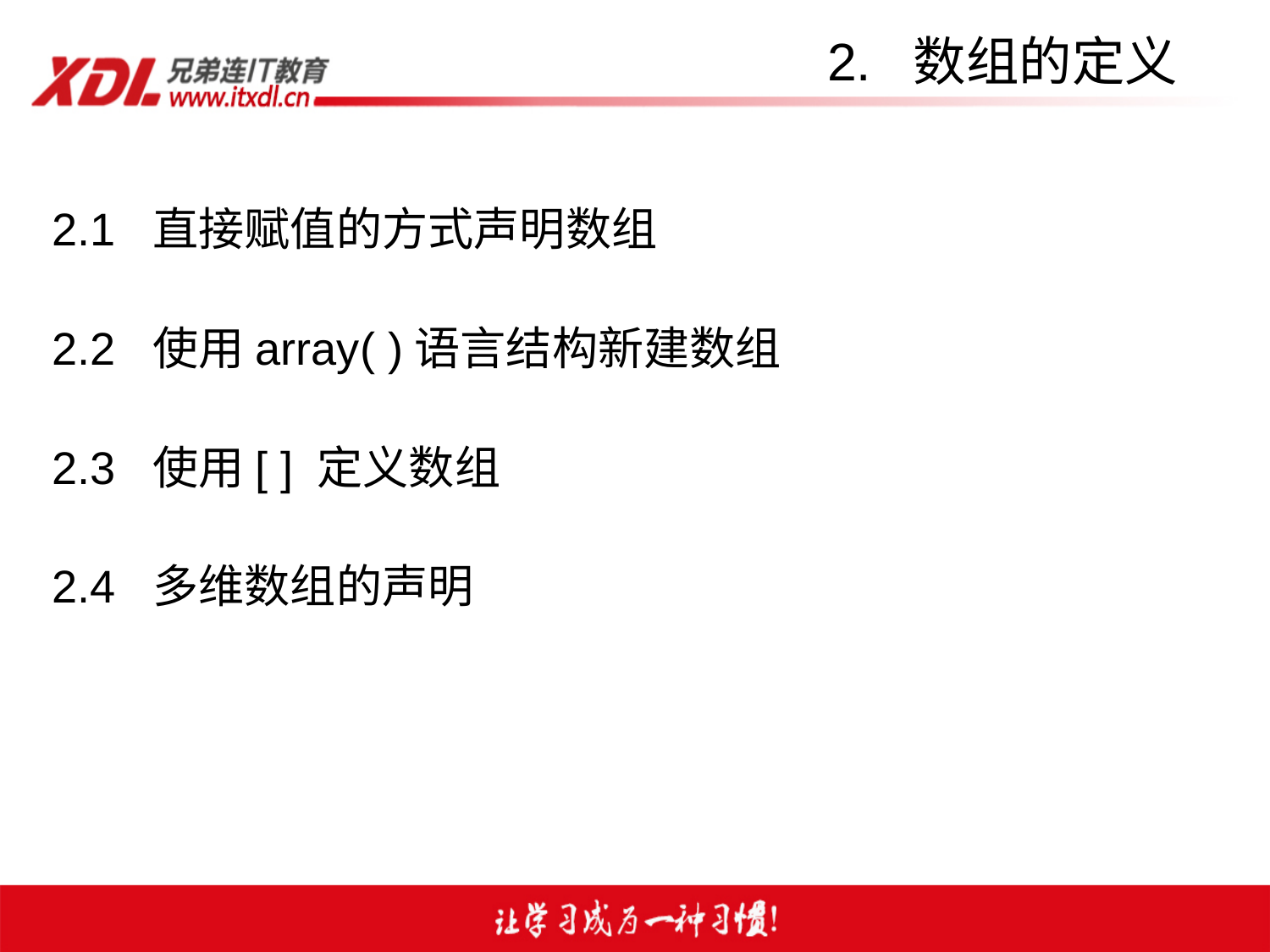

# 2.  数组的定义
2.1  直接赋值的方式声明数组
2.2  使用array( )语言结构新建数组
2.3  使用[ ] 定义数组
2.4  多维数组的声明